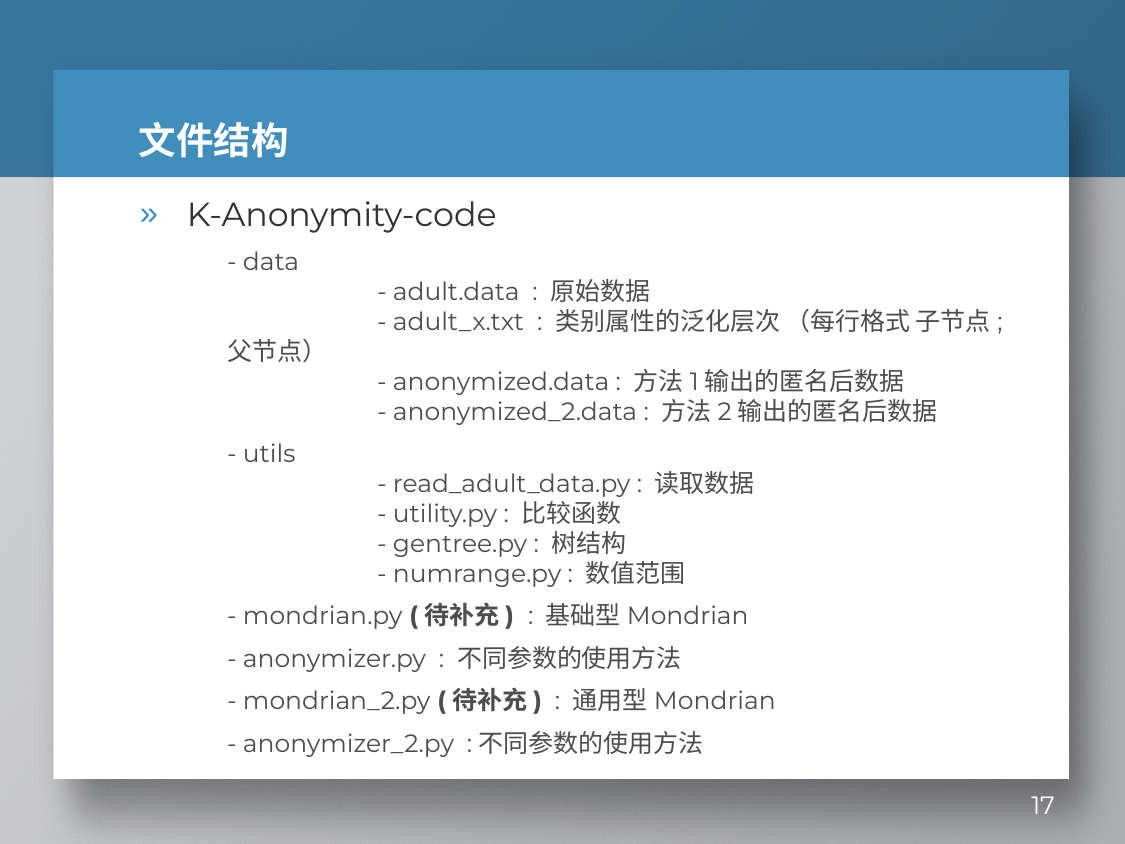

# 文件结构
K-Anonymity-code
- data
	- adult.data  : 原始数据
	- adult_x.txt  : 类别属性的泛化层次 （每行格式 子节点;父节点）
	- anonymized.data : 方法1输出的匿名后数据
	- anonymized_2.data : 方法2输出的匿名后数据
- utils
	- read_adult_data.py : 读取数据
	- utility.py : 比较函数
	- gentree.py : 树结构
	- numrange.py : 数值范围
- mondrian.py (待补充)  : 基础型Mondrian
- anonymizer.py  : 不同参数的使用方法
- mondrian_2.py (待补充)  : 通用型Mondrian
- anonymizer_2.py  :不同参数的使用方法

17